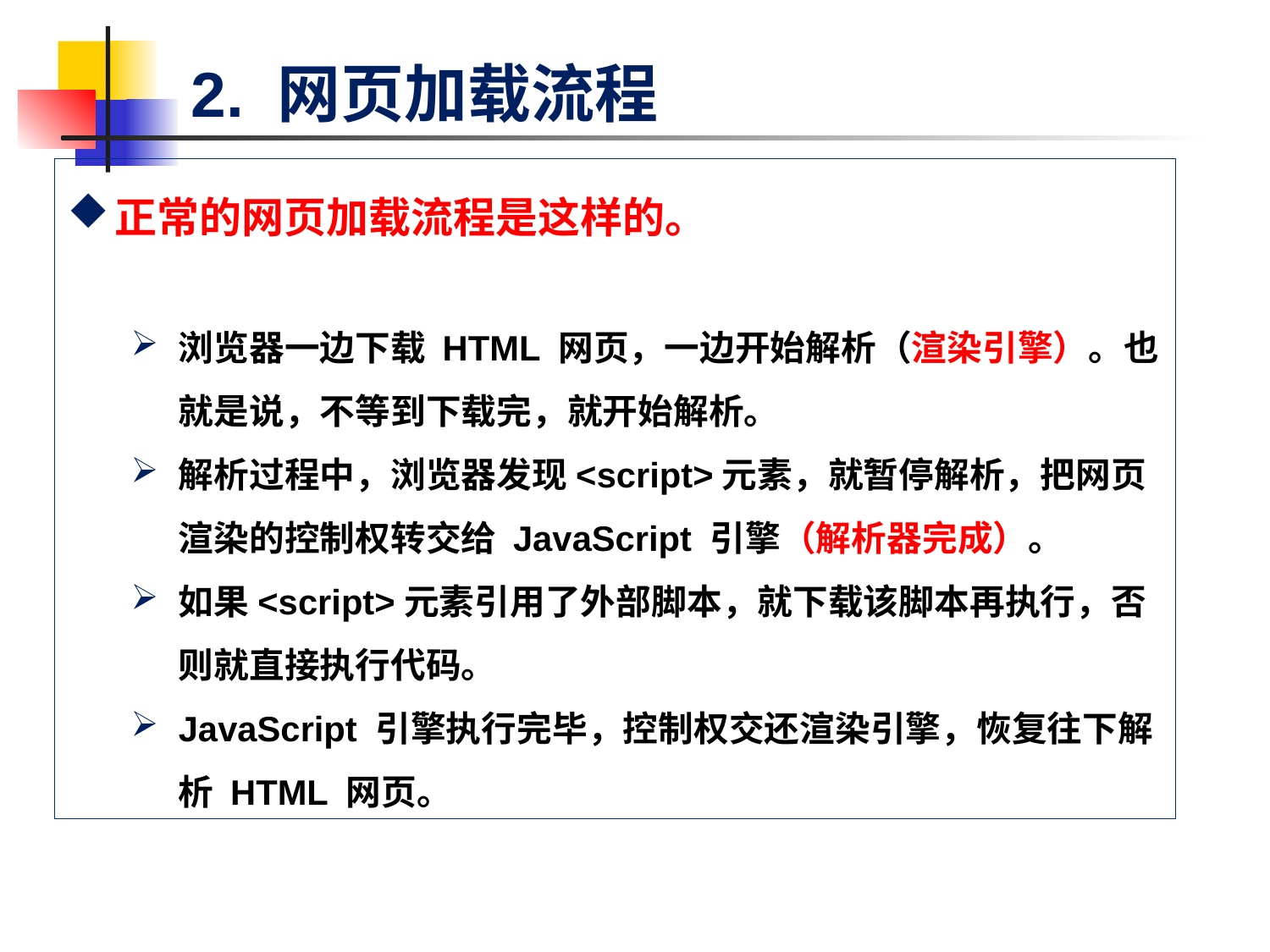

# 2. 网页加载流程
正常的网页加载流程是这样的。

浏览器一边下载 HTML 网页，一边开始解析（渲染引擎）。也就是说，不等到下载完，就开始解析。
解析过程中，浏览器发现<script>元素，就暂停解析，把网页渲染的控制权转交给 JavaScript 引擎（解析器完成）。
如果<script>元素引用了外部脚本，就下载该脚本再执行，否则就直接执行代码。
JavaScript 引擎执行完毕，控制权交还渲染引擎，恢复往下解析 HTML 网页。